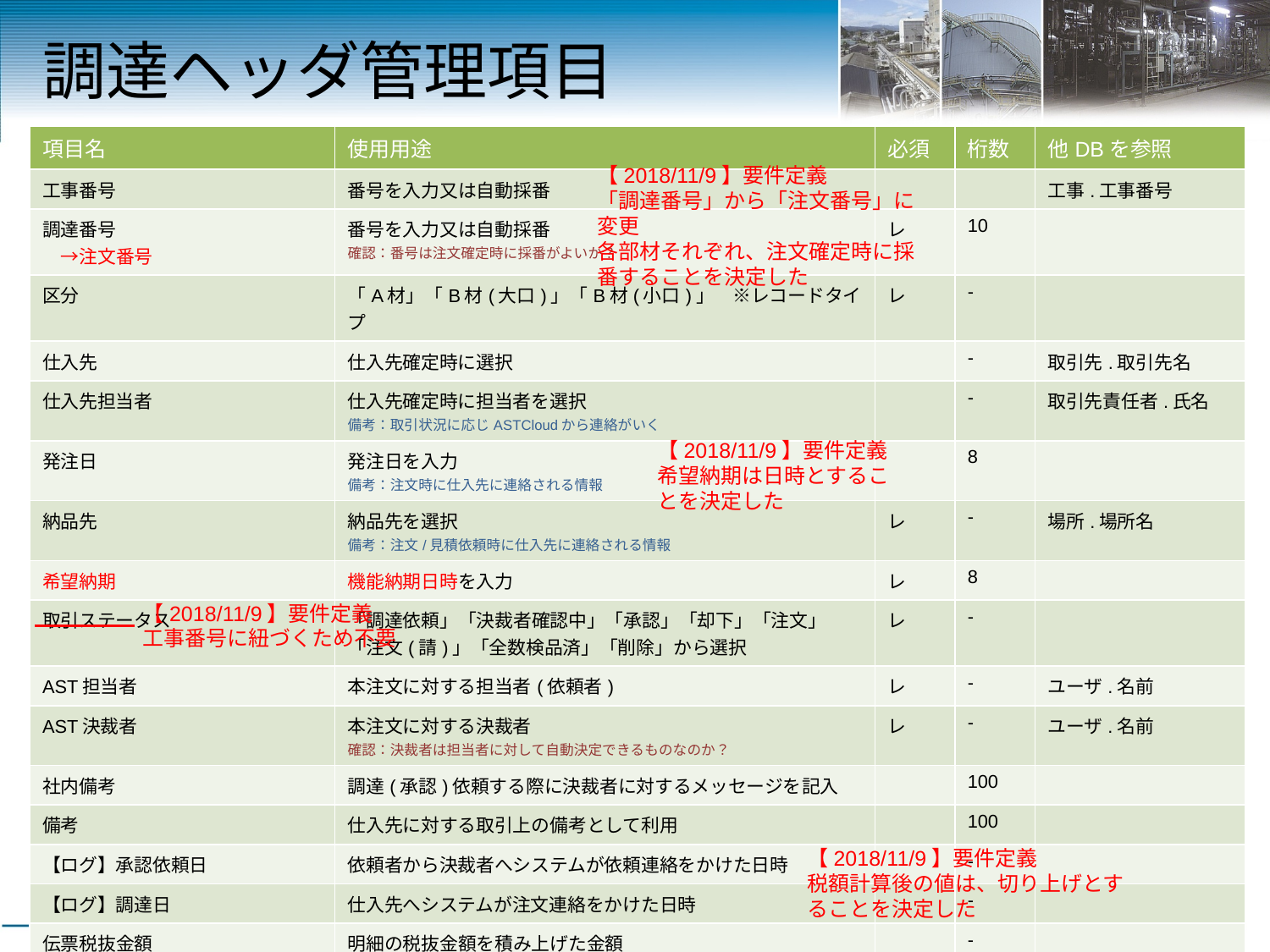

# 調達ヘッダ管理項目
| 項目名 | 使用用途 | 必須 | 桁数 | 他DBを参照 |
| --- | --- | --- | --- | --- |
| 工事番号 | 番号を入力又は自動採番 |  |  | 工事.工事番号 |
| 調達番号 　→注文番号 | 番号を入力又は自動採番 確認：番号は注文確定時に採番がよいか？ | レ | 10 |  |
| 区分 | 「A材」「B材(大口)」「B材(小口)」　※レコードタイプ | レ | - |  |
| 仕入先 | 仕入先確定時に選択 |  | - | 取引先.取引先名 |
| 仕入先担当者 | 仕入先確定時に担当者を選択 備考：取引状況に応じASTCloudから連絡がいく |  | - | 取引先責任者.氏名 |
| 発注日 | 発注日を入力 備考：注文時に仕入先に連絡される情報 |  | 8 |  |
| 納品先 | 納品先を選択 備考：注文/見積依頼時に仕入先に連絡される情報 | レ | - | 場所.場所名 |
| 希望納期 | 機能納期日時を入力 | レ | 8 |  |
| 取引ステータス | 「調達依頼」「決裁者確認中」「承認」「却下」「注文」「注文(請)」「全数検品済」「削除」から選択 | レ | - |  |
| AST担当者 | 本注文に対する担当者(依頼者) | レ | - | ユーザ.名前 |
| AST決裁者 | 本注文に対する決裁者 確認：決裁者は担当者に対して自動決定できるものなのか？ | レ | - | ユーザ.名前 |
| 社内備考 | 調達(承認)依頼する際に決裁者に対するメッセージを記入 |  | 100 |  |
| 備考 | 仕入先に対する取引上の備考として利用 |  | 100 |  |
| 【ログ】承認依頼日 | 依頼者から決裁者へシステムが依頼連絡をかけた日時 |  | - |  |
| 【ログ】調達日 | 仕入先へシステムが注文連絡をかけた日時 |  | - |  |
| 伝票税抜金額 | 明細の税抜金額を積み上げた金額 |  | - |  |
| 伝票税額 | 明細で計算された税額を積み上げた金額 確認：税額計算方法について、現状は明細計算の積み上げか、伝票計算か？ |  | - |  |
| 伝票税込金額 | 明細の税込金額を積み上げた金額 |  | - |  |
【2018/11/9】要件定義
「調達番号」から「注文番号」に変更
各部材それぞれ、注文確定時に採番することを決定した
【2018/11/9】要件定義
希望納期は日時とすることを決定した
【2018/11/9】要件定義
工事番号に紐づくため不要
【2018/11/9】要件定義
税額計算後の値は、切り上げとすることを決定した